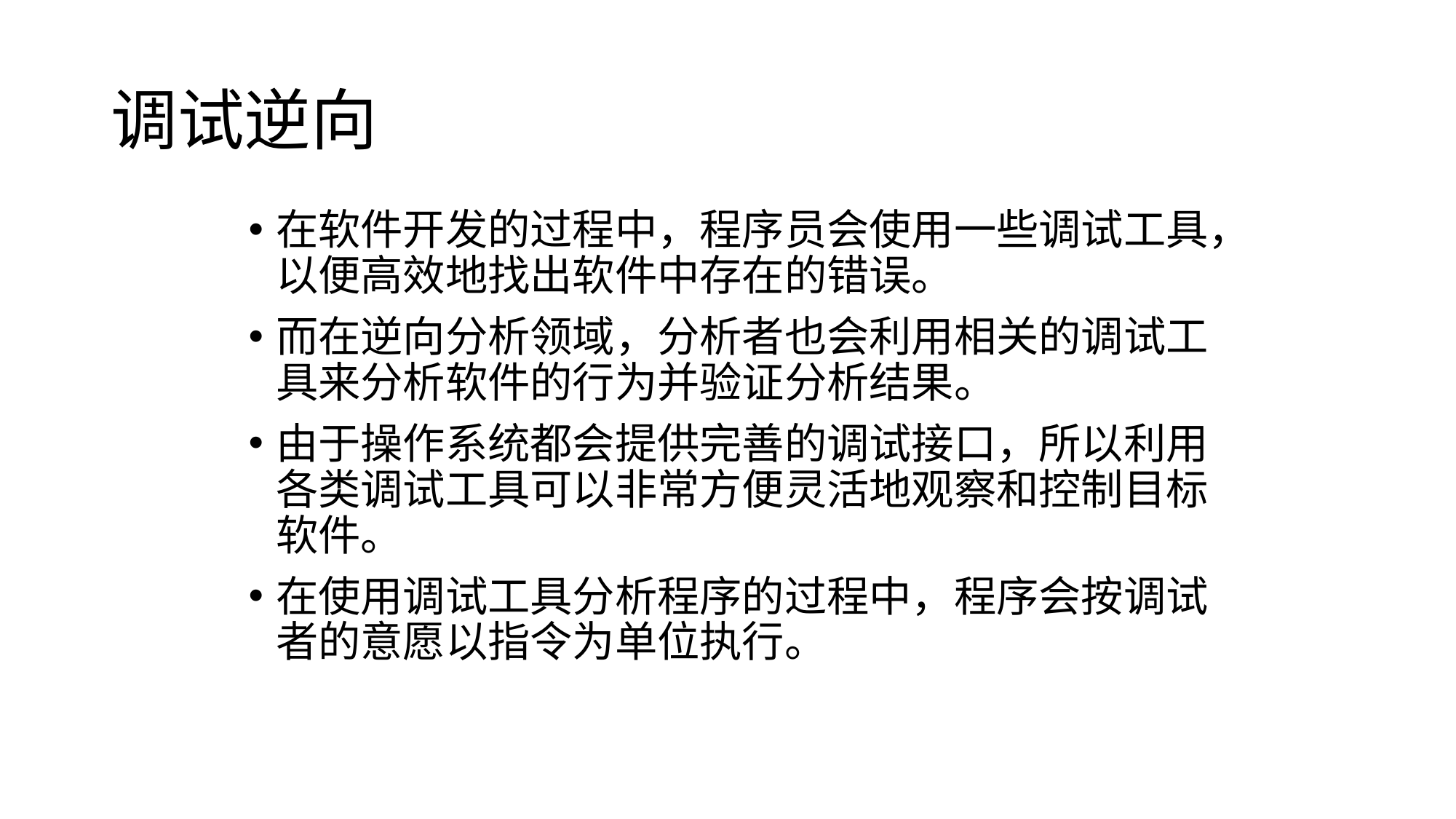

# 调试逆向
在软件开发的过程中，程序员会使用一些调试工具，以便高效地找出软件中存在的错误。
而在逆向分析领域，分析者也会利用相关的调试工具来分析软件的行为并验证分析结果。
由于操作系统都会提供完善的调试接口，所以利用各类调试工具可以非常方便灵活地观察和控制目标软件。
在使用调试工具分析程序的过程中，程序会按调试者的意愿以指令为单位执行。